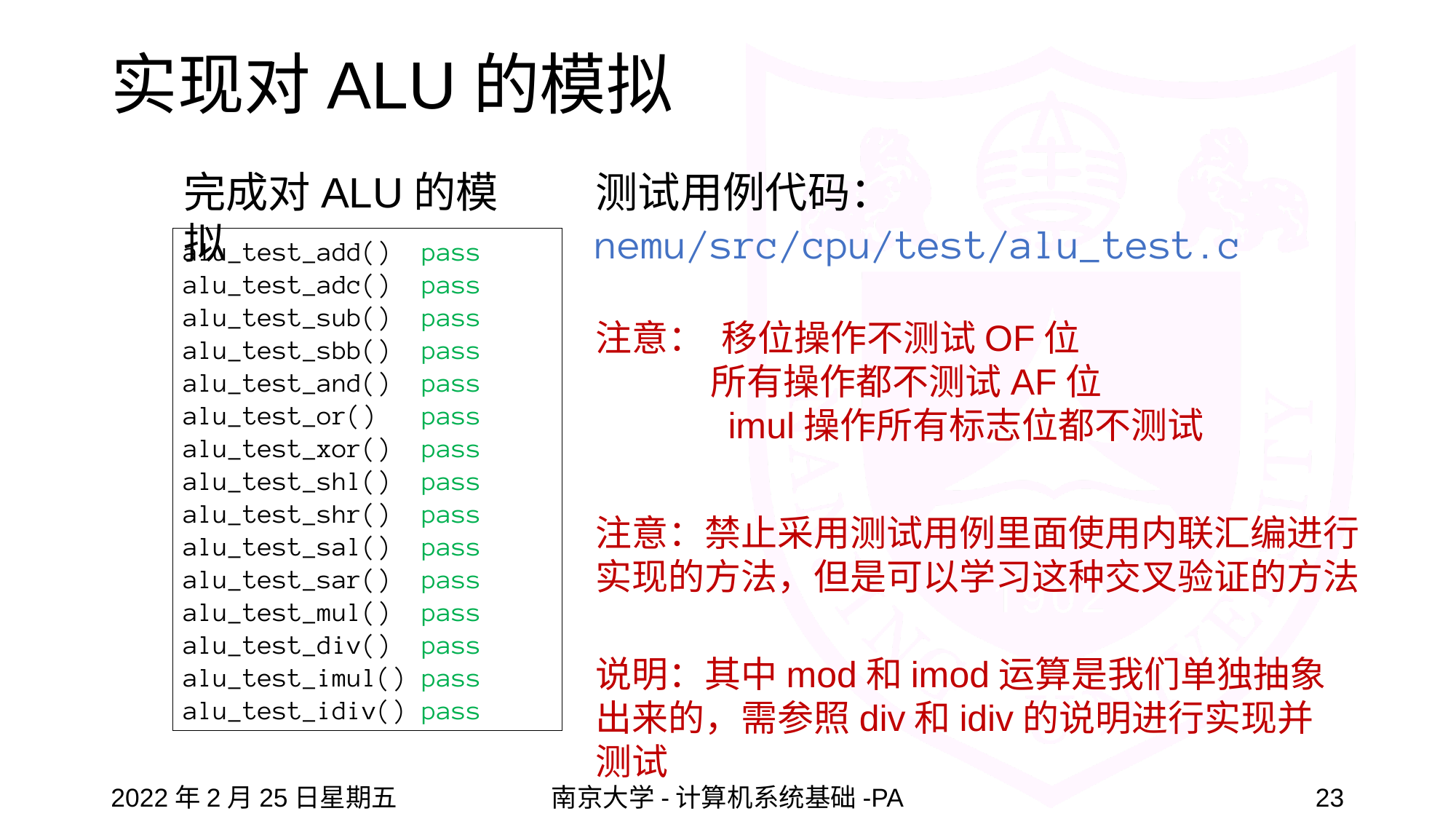

# 实现对ALU的模拟
完成对ALU的模拟
测试用例代码：
nemu/src/cpu/test/alu_test.c
alu_test_add()  pass
alu_test_adc()  pass
alu_test_sub()  pass
alu_test_sbb()  pass
alu_test_and()  pass
alu_test_or()   pass
alu_test_xor()  pass
alu_test_shl()  pass
alu_test_shr()  pass
alu_test_sal()  pass
alu_test_sar()  pass
alu_test_mul()  pass
alu_test_div()  pass
alu_test_imul() pass
alu_test_idiv() pass
注意：  移位操作不测试OF位
             所有操作都不测试AF位
             imul操作所有标志位都不测试
注意：禁止采用测试用例里面使用内联汇编进行实现的方法，但是可以学习这种交叉验证的方法
说明：其中mod和imod运算是我们单独抽象出来的，需参照div和idiv的说明进行实现并测试
2022年2月25日星期五
南京大学-计算机系统基础-PA
23